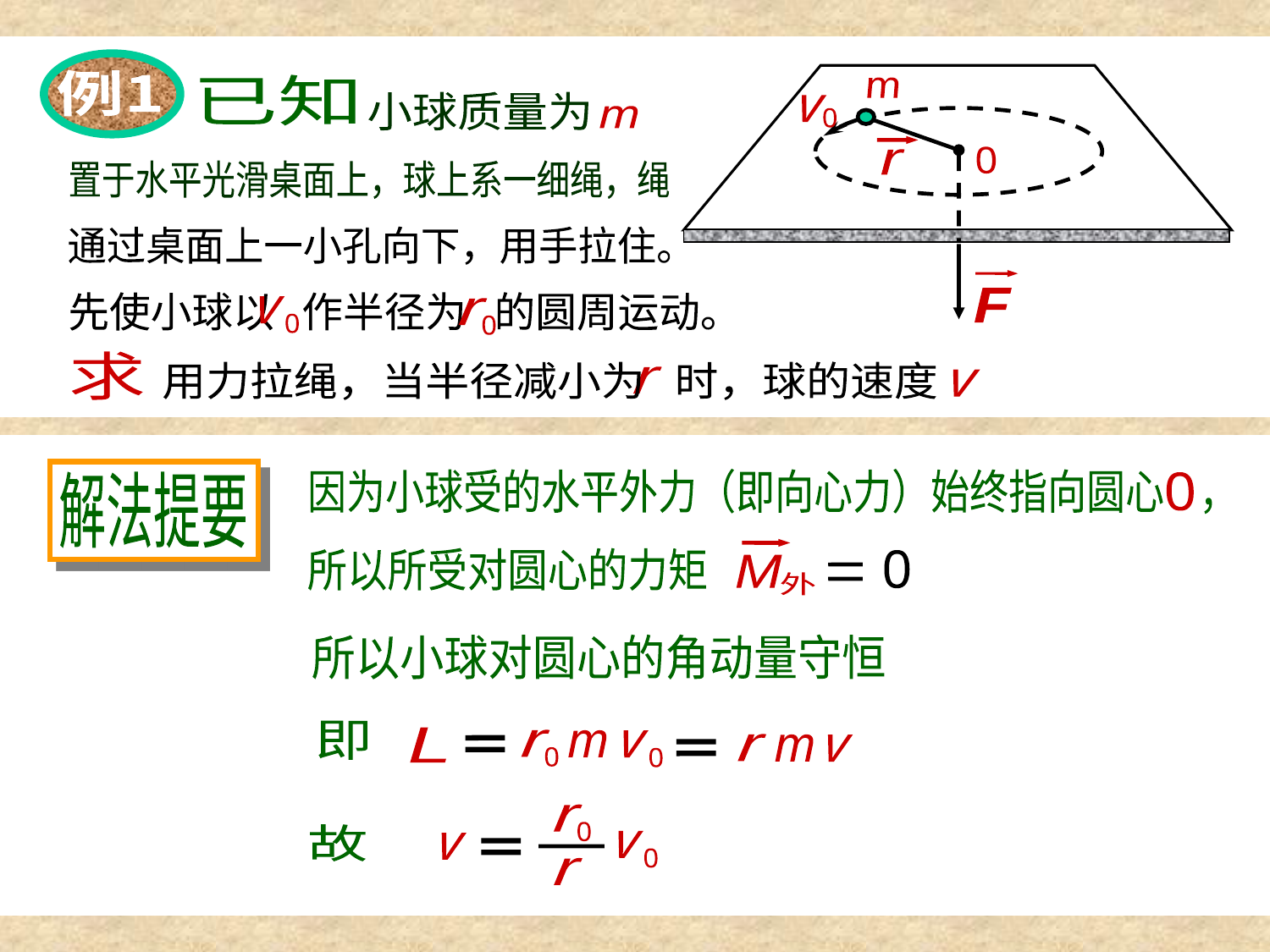

例1

m

r

F
已知
小球质量为
v
m
0
0
置于水平光滑桌面上，球上系一细绳，绳
通过桌面上一小孔向下，用手拉住。
先使小球以   作半径为   的圆周运动。
v
r
0
0
求
用力拉绳，当半径减小为   时，球的速度
r
v

解法提要
因为小球受的水平外力（即向心力）始终指向圆心    ，
0

M
外
所以所受对圆心的力矩
0

所以小球对圆心的角动量守恒
即

L

r
m
v
r
m
v
0
0
r
0

v
v

0
r
故